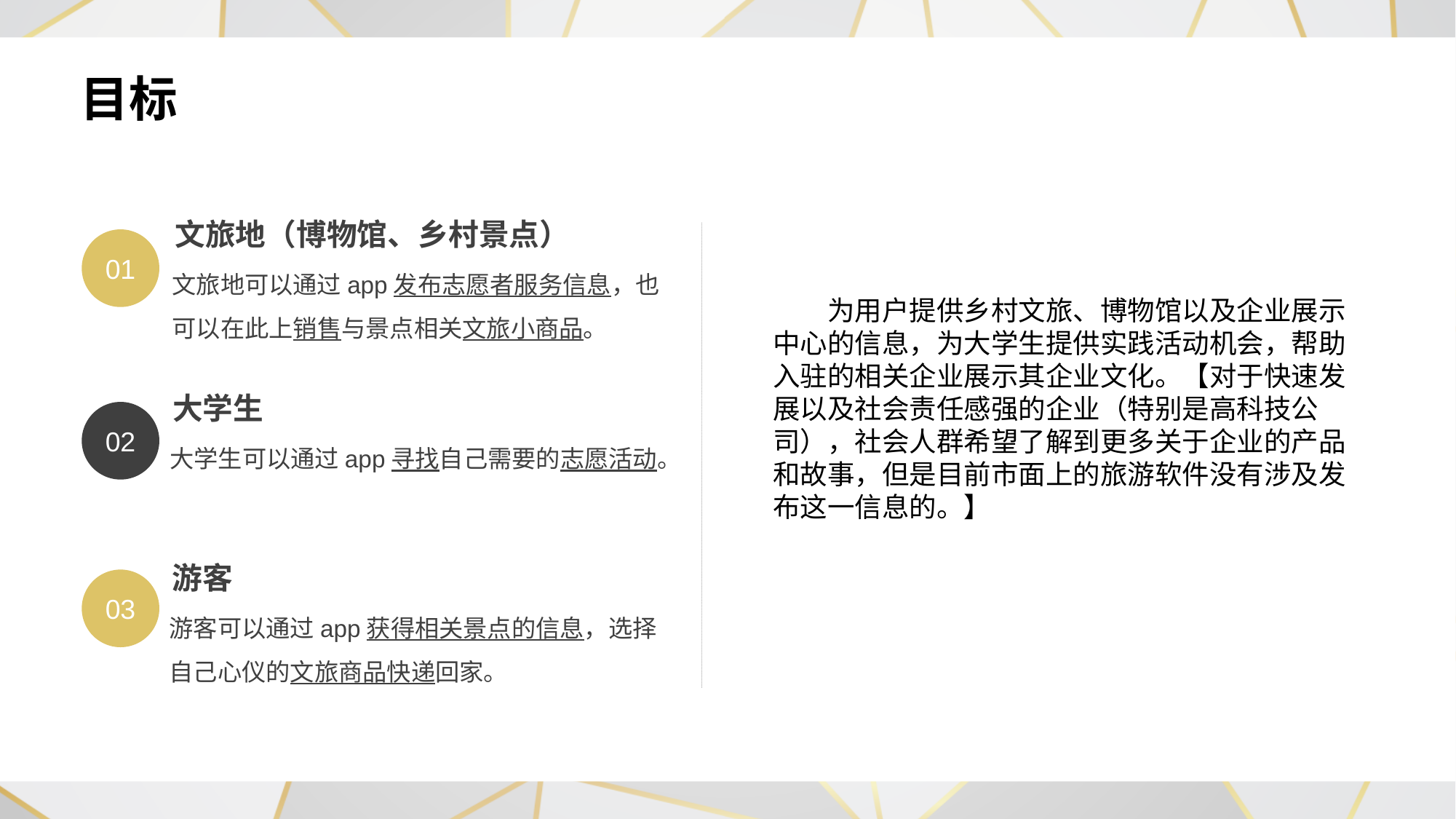

目标
文旅地（博物馆、乡村景点）
01
文旅地可以通过app发布志愿者服务信息，也可以在此上销售与景点相关文旅小商品。
大学生
02
大学生可以通过app寻找自己需要的志愿活动。
游客
03
游客可以通过app获得相关景点的信息，选择自己心仪的文旅商品快递回家。
为用户提供乡村文旅、博物馆以及企业展示中心的信息，为大学生提供实践活动机会，帮助入驻的相关企业展示其企业文化。【对于快速发展以及社会责任感强的企业（特别是高科技公司），社会人群希望了解到更多关于企业的产品和故事，但是目前市面上的旅游软件没有涉及发布这一信息的。】